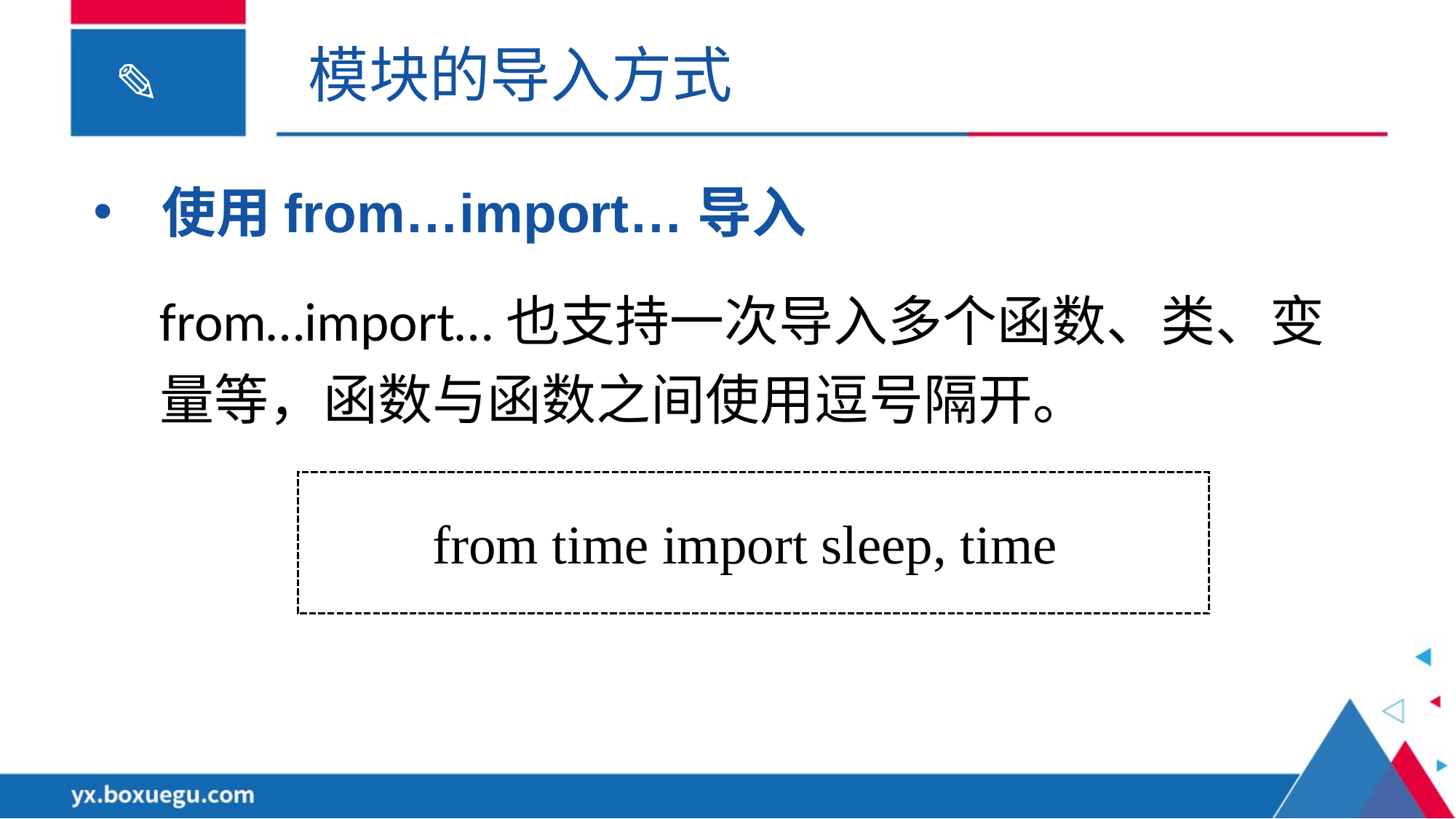

模块的导入方式
使用from…import…导入
from…import…也支持一次导入多个函数、类、变量等，函数与函数之间使用逗号隔开。

from time import sleep, time